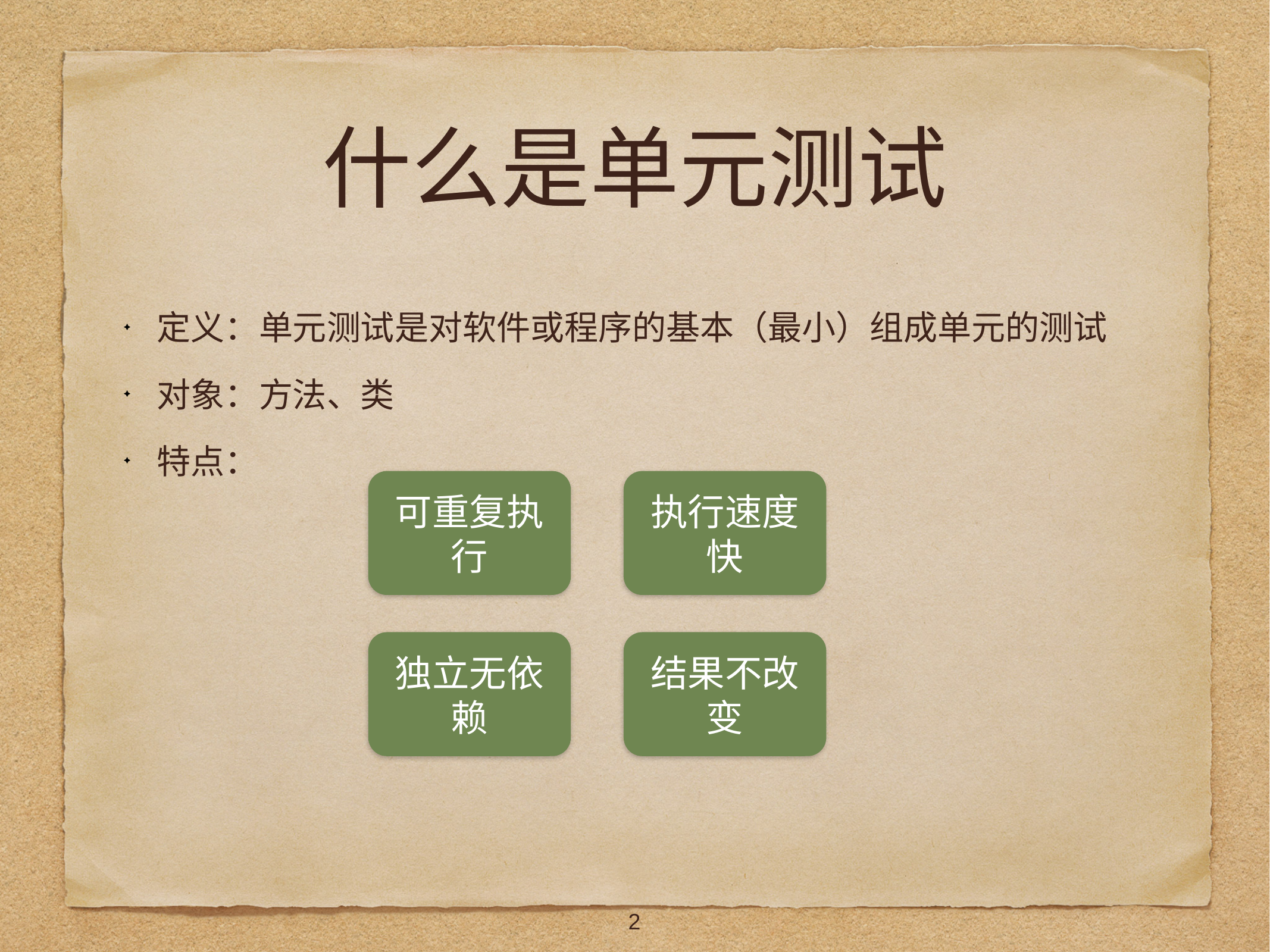

# 什么是单元测试
定义：单元测试是对软件或程序的基本（最小）组成单元的测试
对象：方法、类
特点：

可重复执行
执行速度快
独立无依赖
结果不改变
2